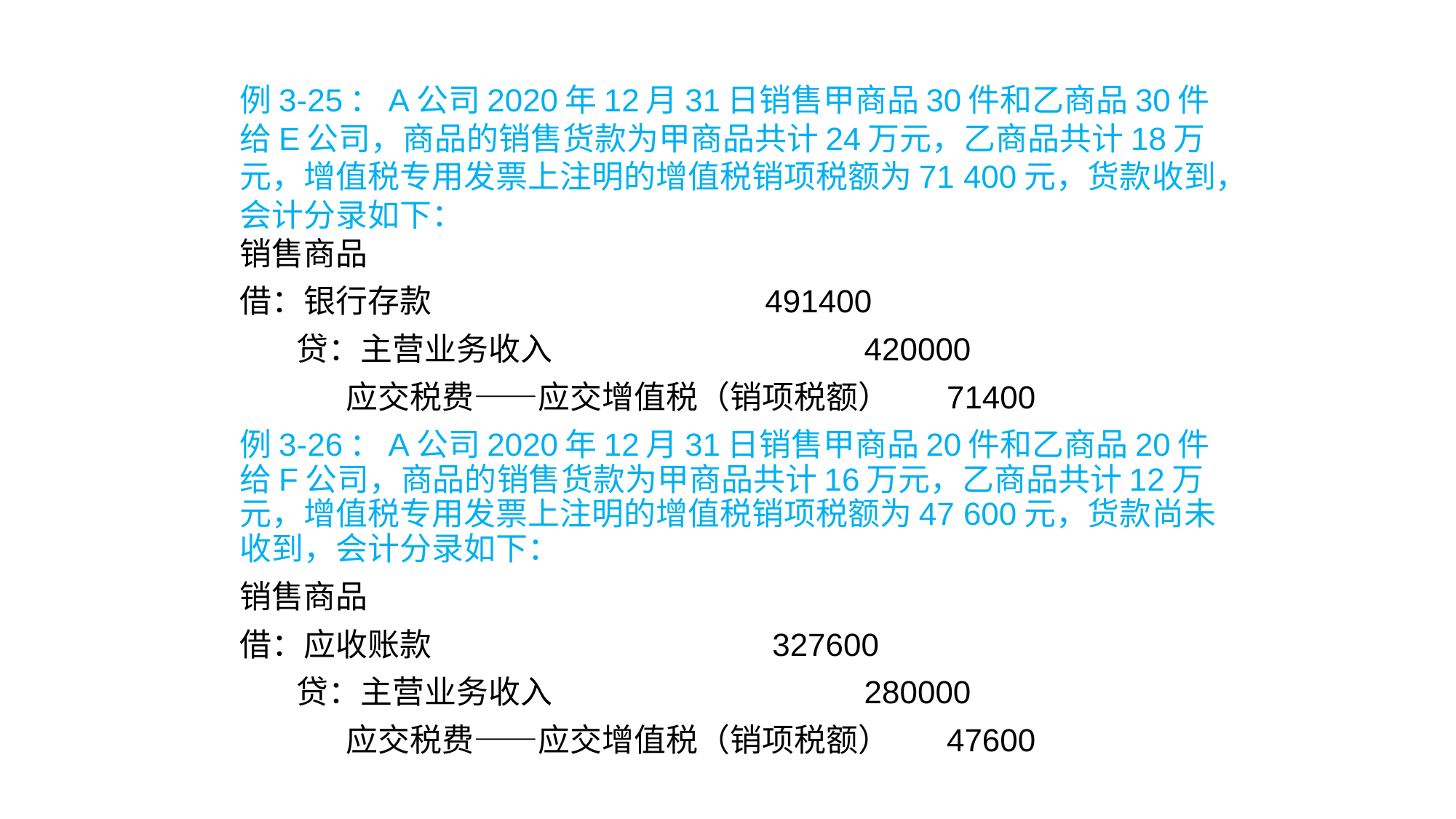

例3-25：A公司2020年12月31日销售甲商品30件和乙商品30件给E公司，商品的销售货款为甲商品共计24万元，乙商品共计18万元，增值税专用发票上注明的增值税销项税额为71 400元，货款收到，会计分录如下：
销售商品
借：银行存款                                              491400
       贷：主营业务收入                                           420000
              应交税费——应交增值税（销项税额）       71400
例3-26：A公司2020年12月31日销售甲商品20件和乙商品20件给F公司，商品的销售货款为甲商品共计16万元，乙商品共计12万元，增值税专用发票上注明的增值税销项税额为47 600元，货款尚未收到，会计分录如下：
销售商品
借：应收账款                                               327600
       贷：主营业务收入                                           280000
              应交税费——应交增值税（销项税额）       47600